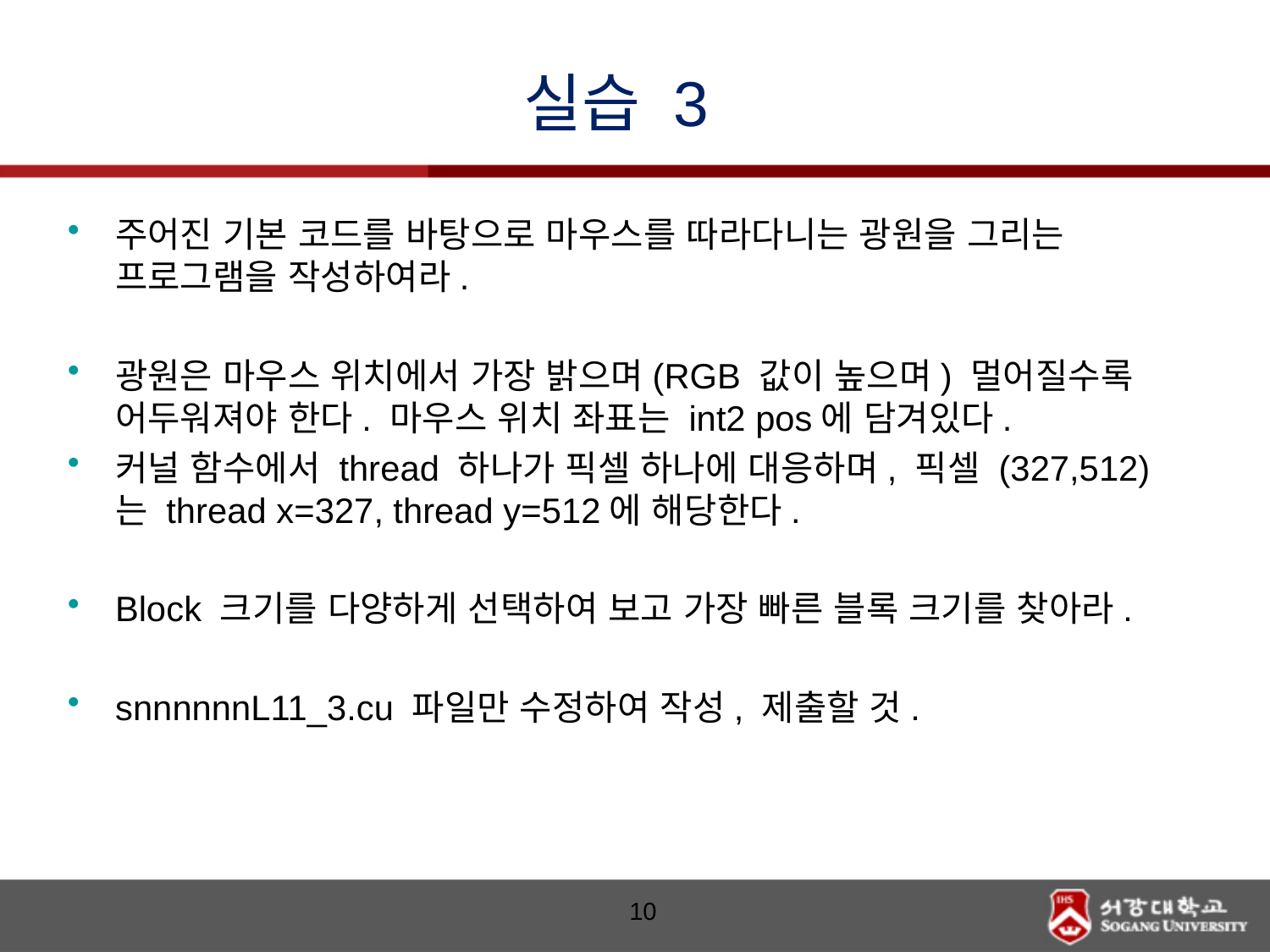

# 실습 3
주어진 기본 코드를 바탕으로 마우스를 따라다니는 광원을 그리는 프로그램을 작성하여라.

광원은 마우스 위치에서 가장 밝으며(RGB 값이 높으며) 멀어질수록 어두워져야 한다. 마우스 위치 좌표는 int2 pos에 담겨있다.
커널 함수에서 thread 하나가 픽셀 하나에 대응하며, 픽셀 (327,512) 는 thread x=327, thread y=512에 해당한다.

Block 크기를 다양하게 선택하여 보고 가장 빠른 블록 크기를 찾아라.

snnnnnnL11_3.cu 파일만 수정하여 작성, 제출할 것.

10